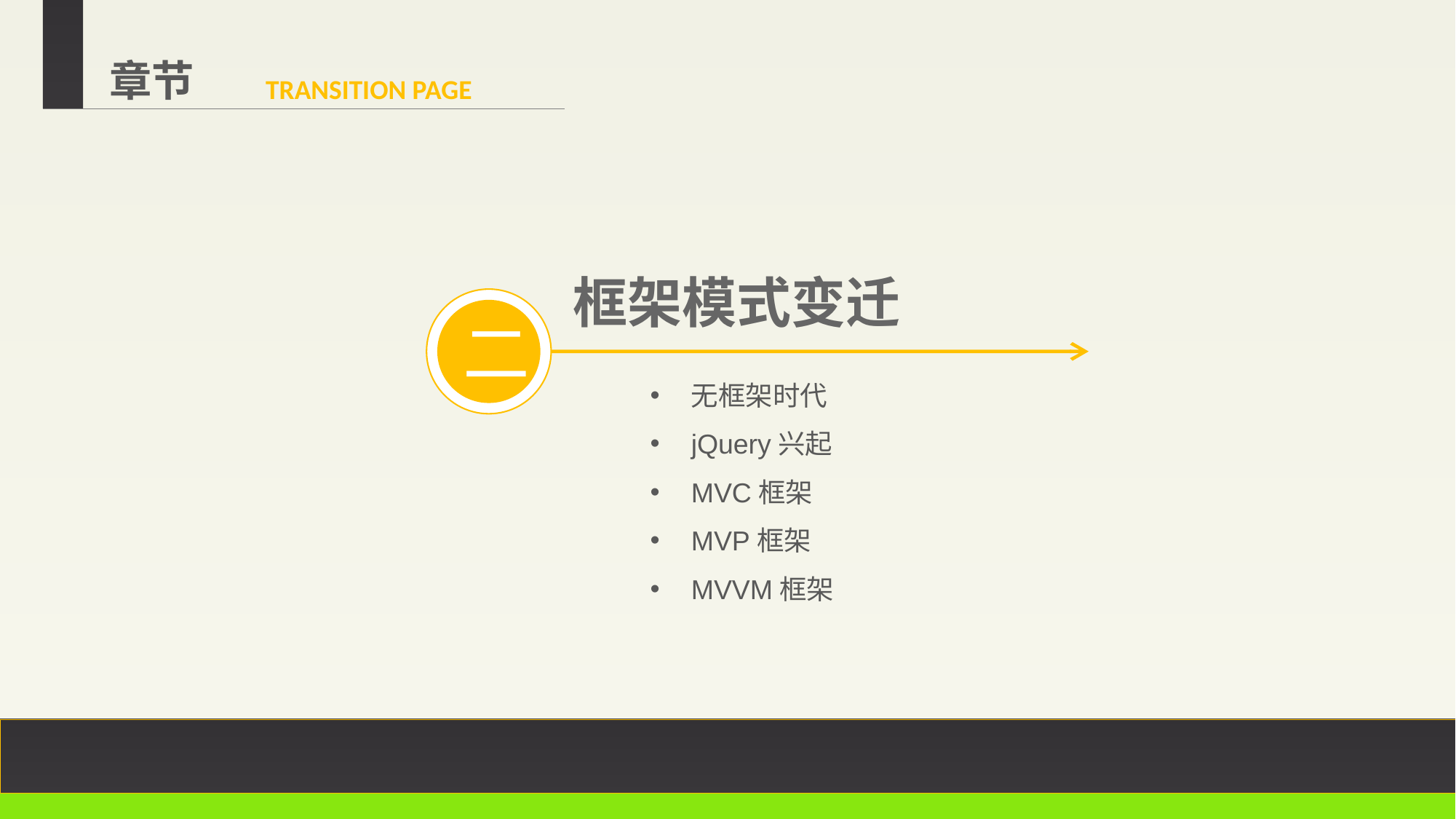

框架模式变迁
二
无框架时代
jQuery兴起
MVC框架
MVP框架
MVVM框架